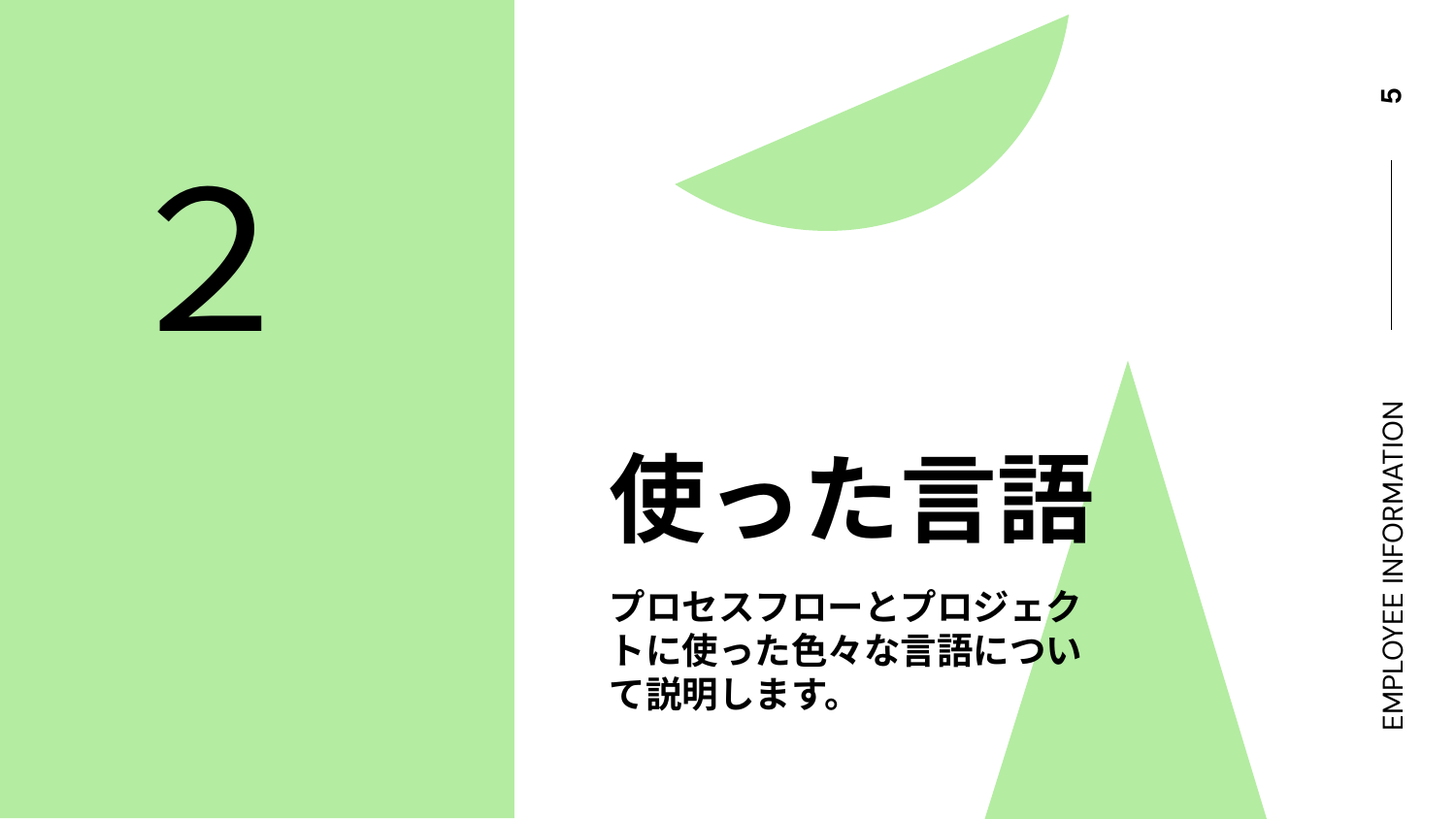

5
２
# 使った言語
EMPLOYEE INFORMATION
プロセスフローとプロジェクトに使った色々な言語について説明します。